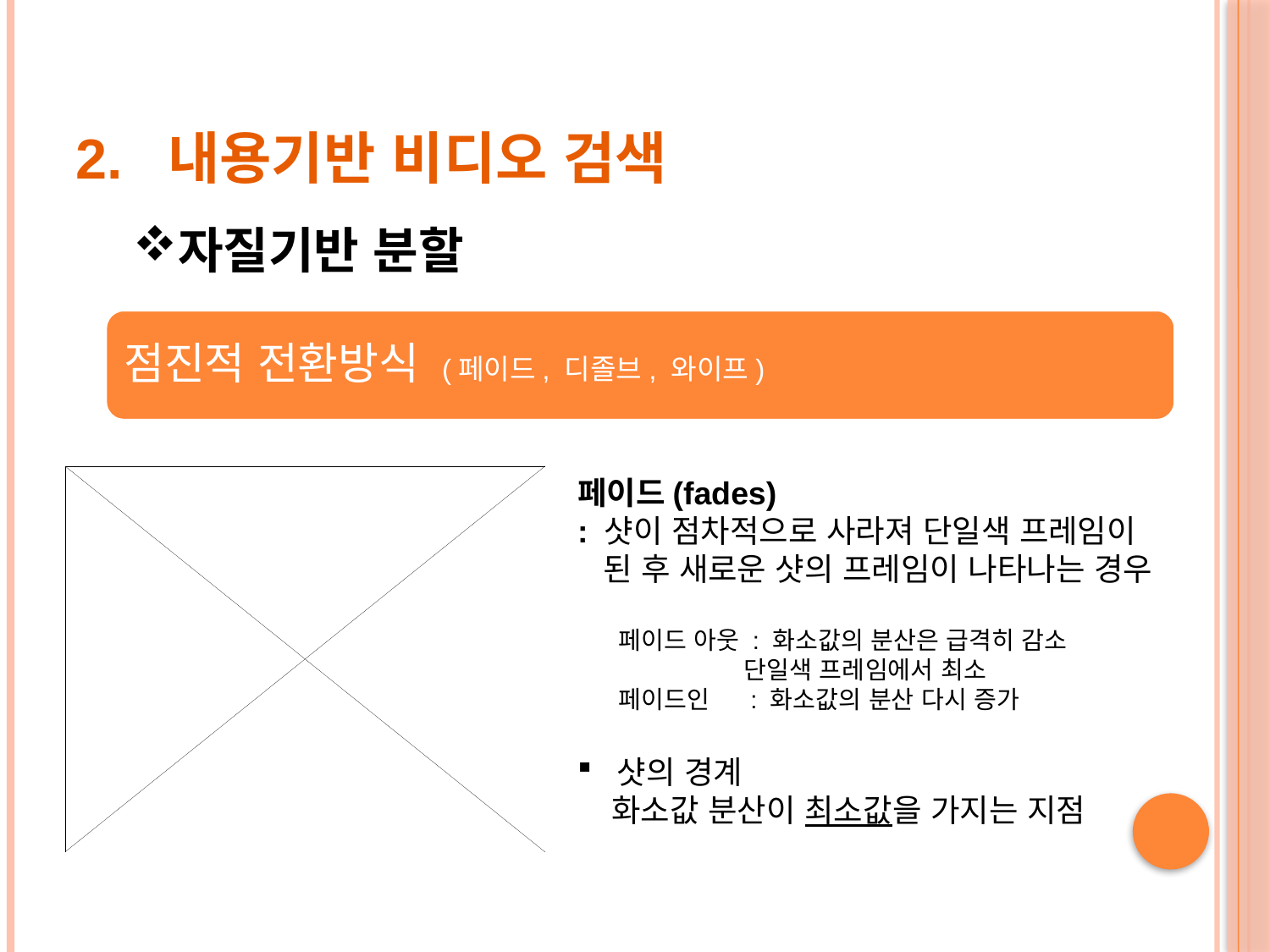

# 2.  내용기반 비디오 검색
자질기반 분할

점진적 전환방식 (페이드, 디졸브, 와이프)
페이드(fades)
: 샷이 점차적으로 사라져 단일색 프레임이
  된 후 새로운 샷의 프레임이 나타나는 경우

     페이드 아웃 : 화소값의 분산은 급격히 감소
                       단일색 프레임에서 최소
     페이드인     : 화소값의 분산 다시 증가

샷의 경계
   화소값 분산이 최소값을 가지는 지점